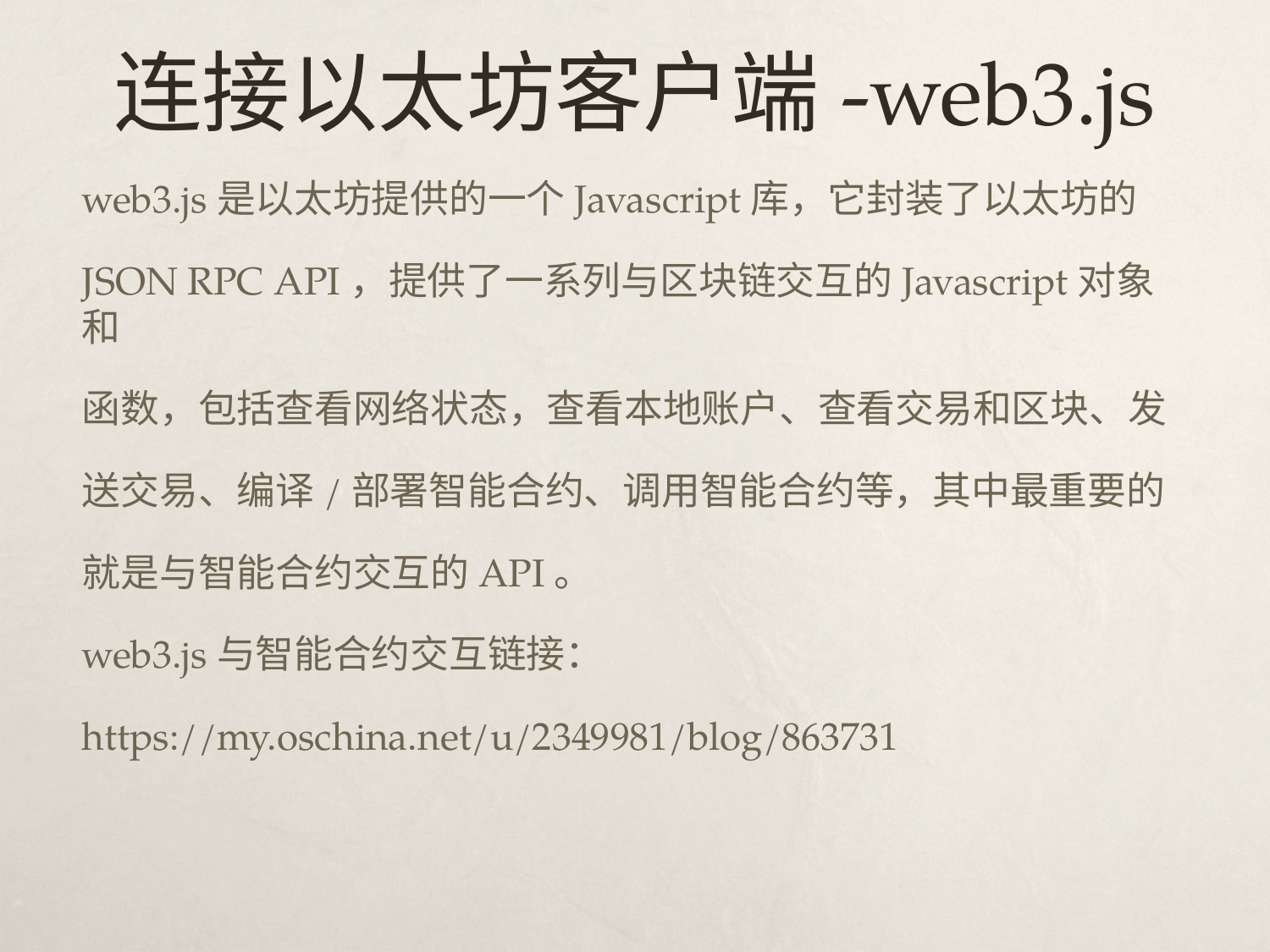

# 连接以太坊客户端-web3.js
web3.js是以太坊提供的一个Javascript库，它封装了以太坊的
JSON RPC API，提供了一系列与区块链交互的Javascript对象和
函数，包括查看网络状态，查看本地账户、查看交易和区块、发
送交易、编译/部署智能合约、调用智能合约等，其中最重要的
就是与智能合约交互的API。
web3.js与智能合约交互链接：
https://my.oschina.net/u/2349981/blog/863731